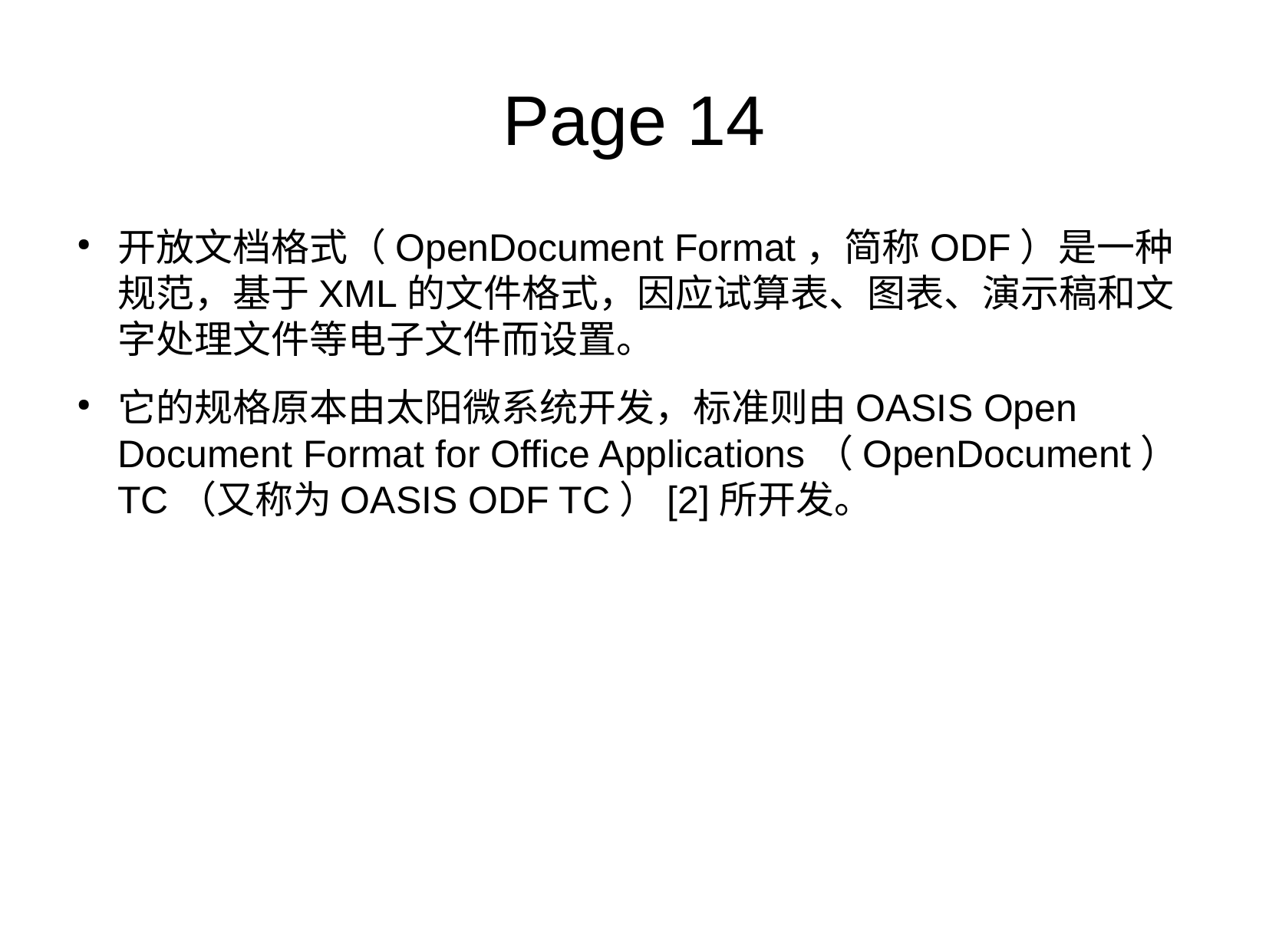

Page 14
开放文档格式（OpenDocument Format，简称ODF）是一种规范，基于XML的文件格式，因应试算表、图表、演示稿和文字处理文件等电子文件而设置。
它的规格原本由太阳微系统开发，标准则由OASIS Open Document Format for Office Applications（OpenDocument）TC（又称为OASIS ODF TC）[2]所开发。